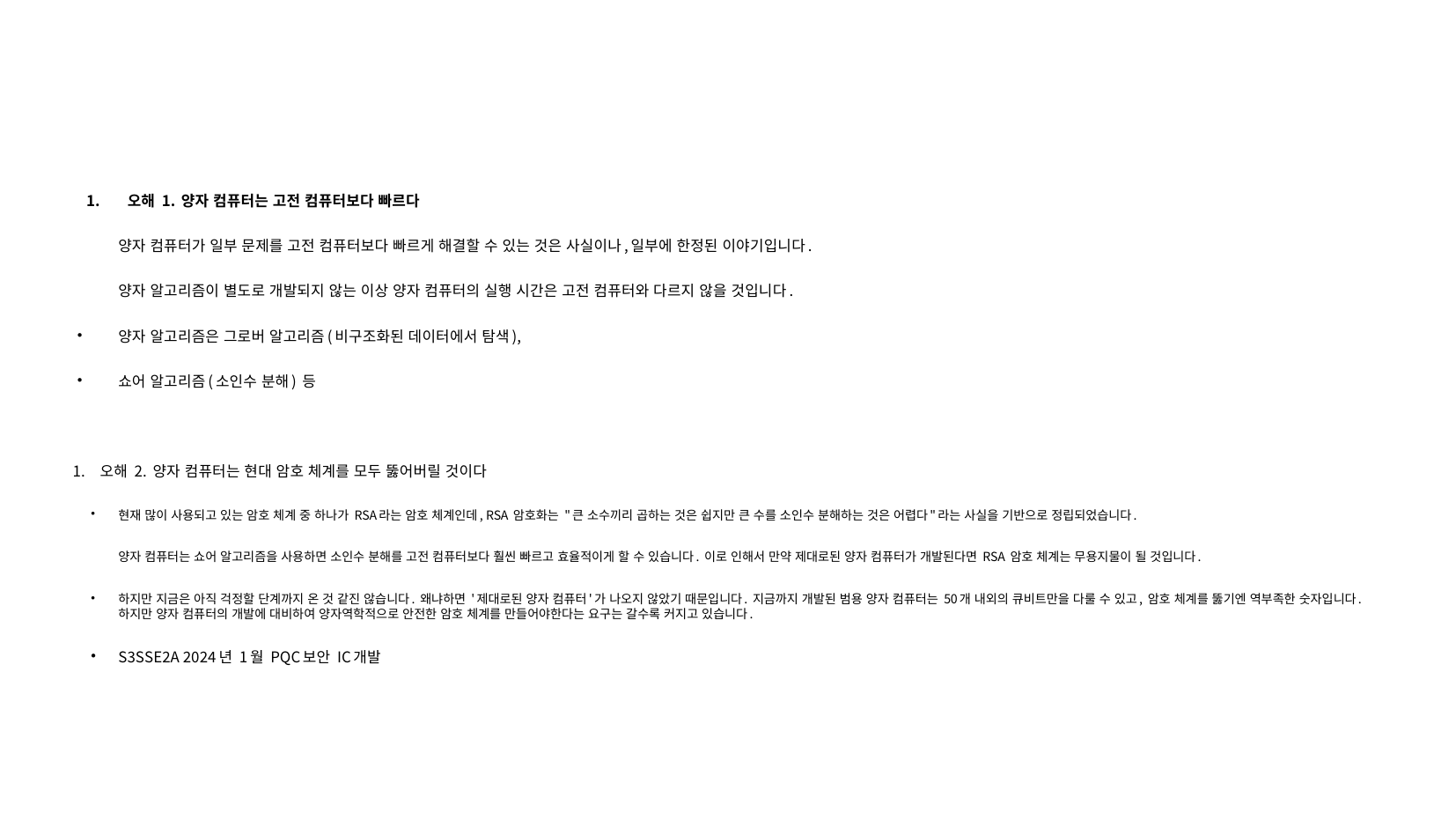

#
오해 1. 양자 컴퓨터는 고전 컴퓨터보다 빠르다
양자 컴퓨터가 일부 문제를 고전 컴퓨터보다 빠르게 해결할 수 있는 것은 사실이나,일부에 한정된 이야기입니다.
양자 알고리즘이 별도로 개발되지 않는 이상 양자 컴퓨터의 실행 시간은 고전 컴퓨터와 다르지 않을 것입니다.
양자 알고리즘은 그로버 알고리즘(비구조화된 데이터에서 탐색),
쇼어 알고리즘(소인수 분해) 등

오해 2. 양자 컴퓨터는 현대 암호 체계를 모두 뚫어버릴 것이다
현재 많이 사용되고 있는 암호 체계 중 하나가 RSA라는 암호 체계인데, RSA 암호화는 "큰 소수끼리 곱하는 것은 쉽지만 큰 수를 소인수 분해하는 것은 어렵다"라는 사실을 기반으로 정립되었습니다.
양자 컴퓨터는 쇼어 알고리즘을 사용하면 소인수 분해를 고전 컴퓨터보다 훨씬 빠르고 효율적이게 할 수 있습니다. 이로 인해서 만약 제대로된 양자 컴퓨터가 개발된다면 RSA 암호 체계는 무용지물이 될 것입니다.
하지만 지금은 아직 걱정할 단계까지 온 것 같진 않습니다. 왜냐하면 '제대로된 양자 컴퓨터'가 나오지 않았기 때문입니다. 지금까지 개발된 범용 양자 컴퓨터는 50개 내외의 큐비트만을 다룰 수 있고, 암호 체계를 뚫기엔 역부족한 숫자입니다. 하지만 양자 컴퓨터의 개발에 대비하여 양자역학적으로 안전한 암호 체계를 만들어야한다는 요구는 갈수록 커지고 있습니다.
S3SSE2A 2024년 1월 PQC보안 IC개발